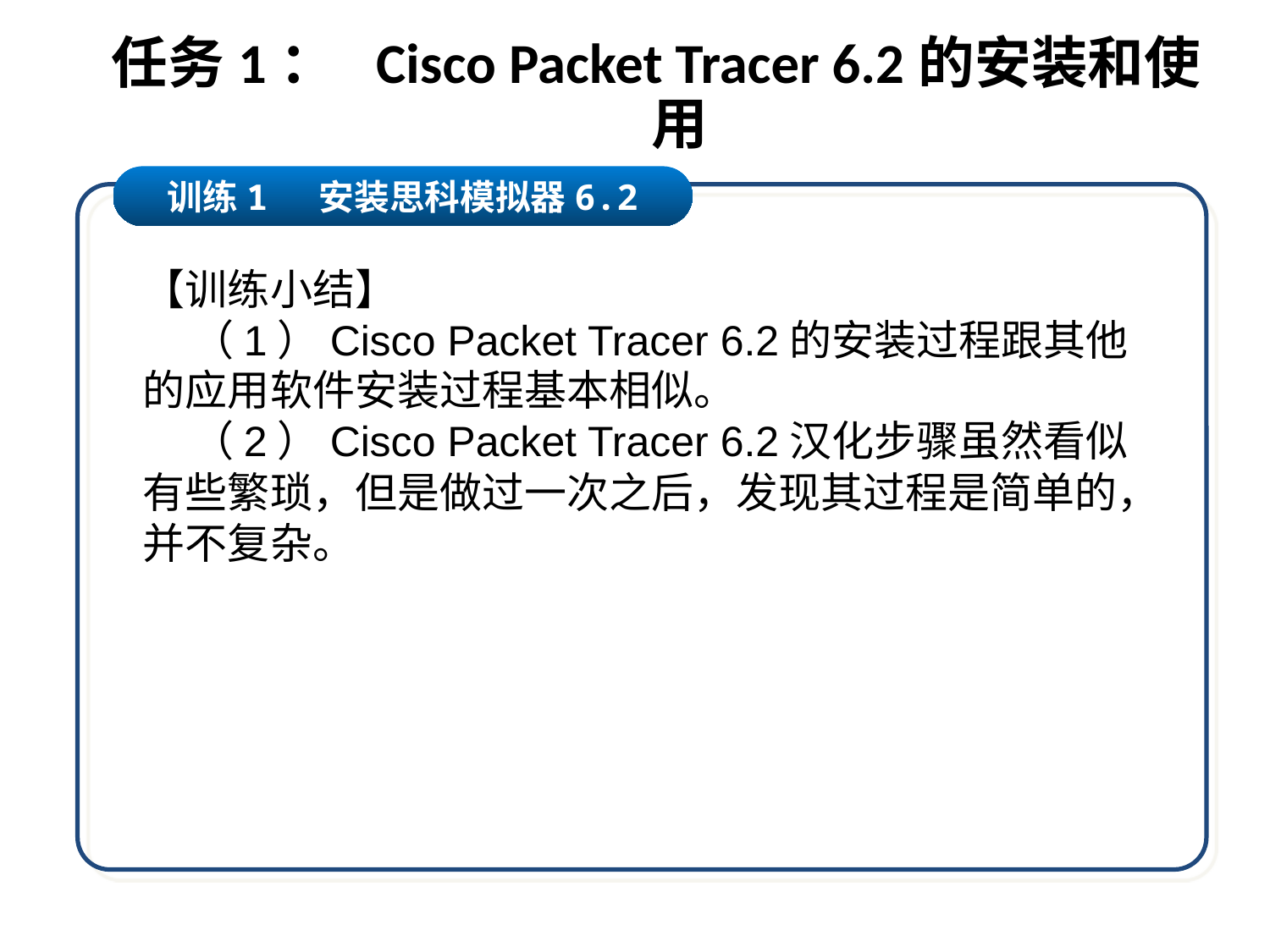

任务1：  Cisco Packet Tracer 6.2的安装和使用

训练1  安装思科模拟器6.2

【训练小结】
    （1）Cisco Packet Tracer 6.2的安装过程跟其他的应用软件安装过程基本相似。
    （2）Cisco Packet Tracer 6.2汉化步骤虽然看似有些繁琐，但是做过一次之后，发现其过程是简单的，并不复杂。